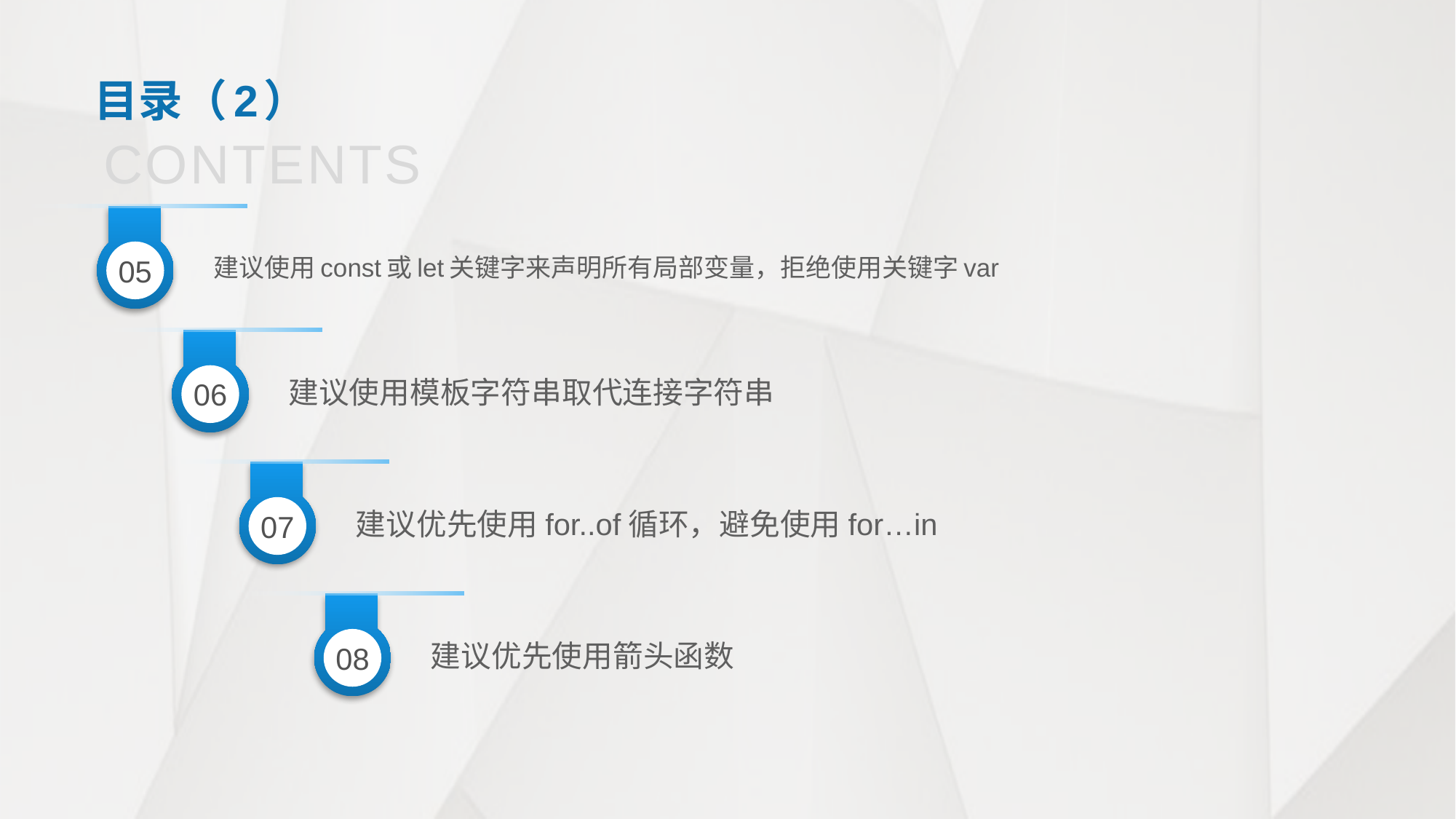

目录（2）
CONTENTS

建议使用const或let关键字来声明所有局部变量，拒绝使用关键字var
05

建议使用模板字符串取代连接字符串
06

建议优先使用for..of循环，避免使用for…in
07

建议优先使用箭头函数
08